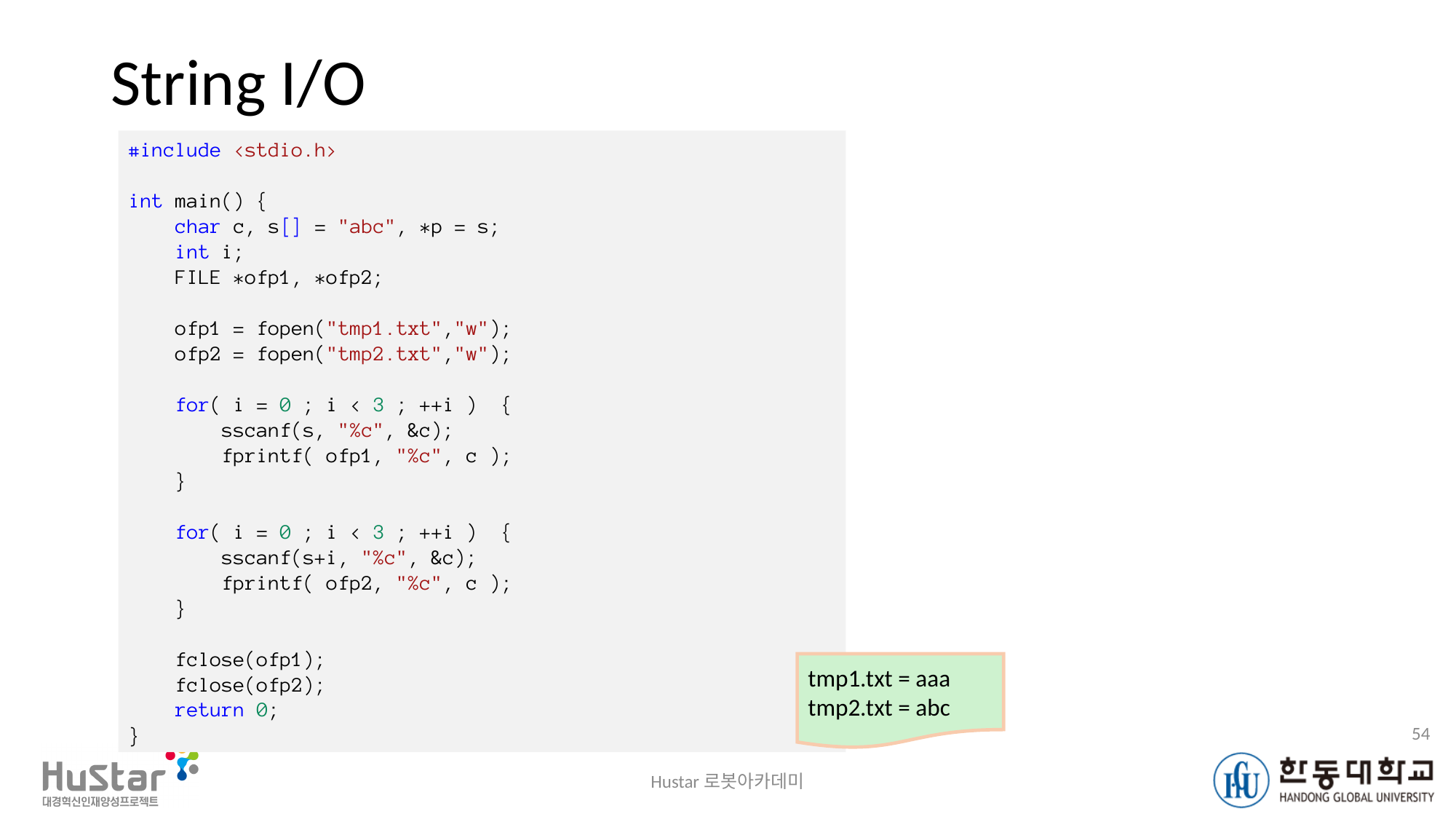

# String I/O
#include <stdio.h>
int main() {
    char c, s[] = "abc", *p = s;
    int i;
    FILE *ofp1, *ofp2;
    ofp1 = fopen("tmp1.txt","w");
    ofp2 = fopen("tmp2.txt","w");
    for( i = 0 ; i < 3 ; ++i )  {
        sscanf(s, "%c", &c);
        fprintf( ofp1, "%c", c );
    }

    for( i = 0 ; i < 3 ; ++i )  {
        sscanf(s+i, "%c", &c);
        fprintf( ofp2, "%c", c );
    }
    fclose(ofp1);
    fclose(ofp2);
    return 0;
}

tmp1.txt = aaa
tmp2.txt = abc
54
Hustar로봇아카데미